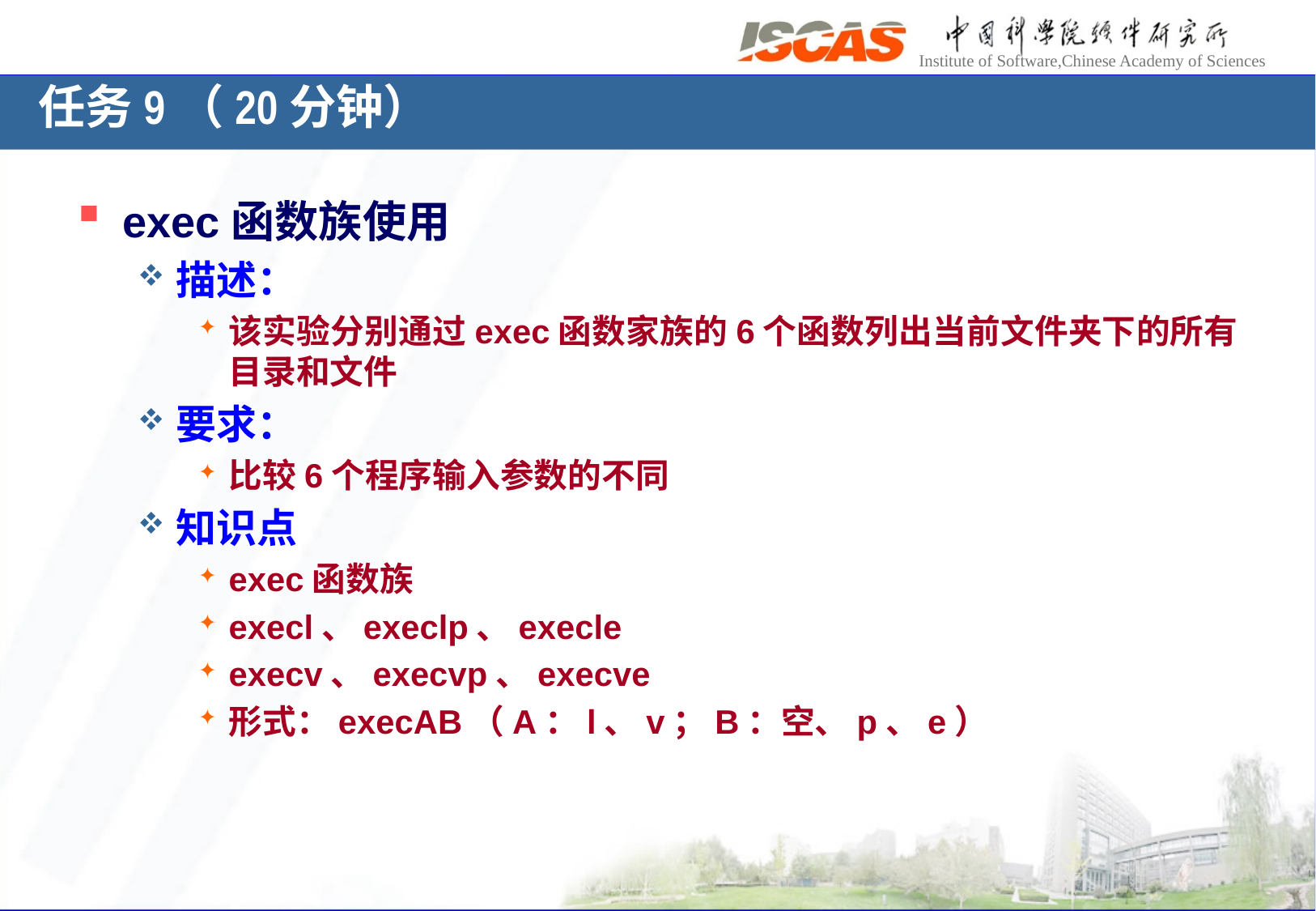

# 任务9（20分钟）
exec函数族使用
描述：
该实验分别通过exec函数家族的6个函数列出当前文件夹下的所有目录和文件
要求：
比较6个程序输入参数的不同
知识点
exec函数族
execl、execlp、execle
execv、execvp、execve
形式：execAB（A：l、v；B：空、p、e）